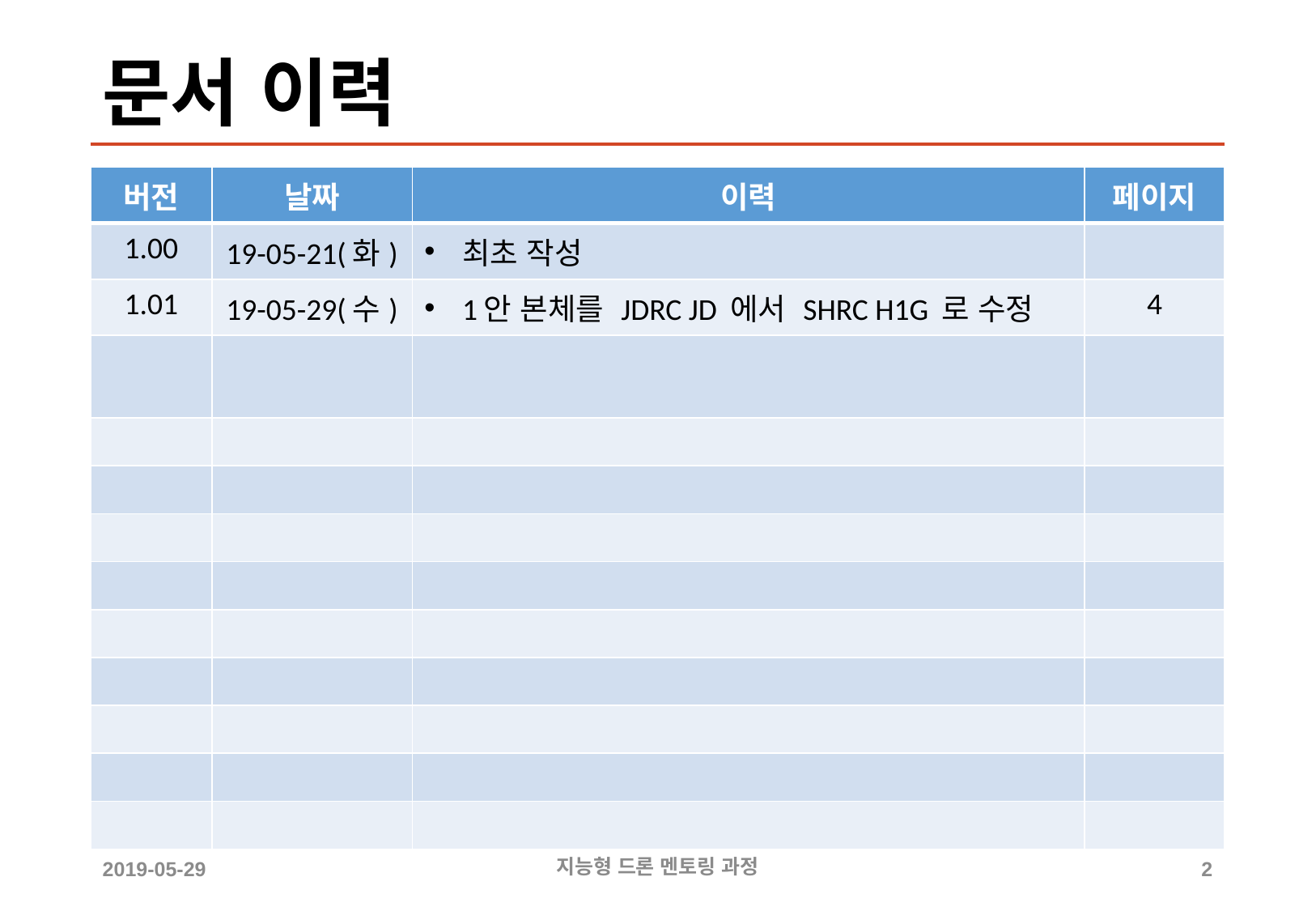

# 문서 이력
| 버전 | 날짜 | 이력 | 페이지 |
| --- | --- | --- | --- |
| 1.00 | 19-05-21(화) | 최초 작성 |  |
| 1.01 | 19-05-29(수) | 1안 본체를 JDRC JD 에서 SHRC H1G 로 수정 | 4 |
|  |  |  |  |
|  |  |  |  |
|  |  |  |  |
|  |  |  |  |
|  |  |  |  |
|  |  |  |  |
|  |  |  |  |
|  |  |  |  |
|  |  |  |  |
|  |  |  |  |
2019-05-29
지능형 드론 멘토링 과정
2